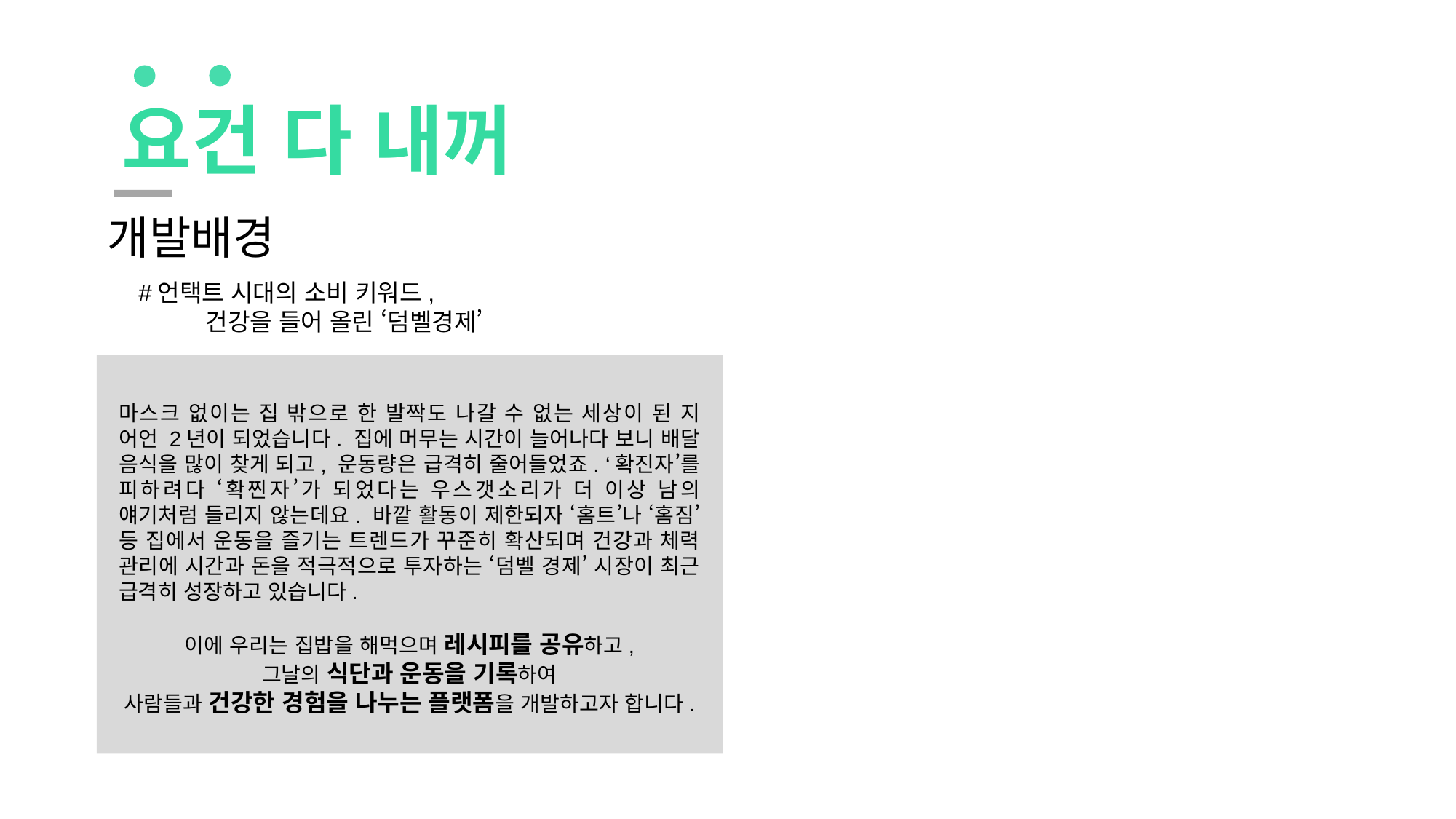

요건 다 내꺼

개발배경
#언택트 시대의 소비 키워드,
	건강을 들어 올린 ‘덤벨경제’

마스크 없이는 집 밖으로 한 발짝도 나갈 수 없는 세상이 된 지 어언 2년이 되었습니다. 집에 머무는 시간이 늘어나다 보니 배달 음식을 많이 찾게 되고, 운동량은 급격히 줄어들었죠. ‘확진자’를 피하려다 ‘확찐자’가 되었다는 우스갯소리가 더 이상 남의 얘기처럼 들리지 않는데요. 바깥 활동이 제한되자 ‘홈트’나 ‘홈짐’ 등 집에서 운동을 즐기는 트렌드가 꾸준히 확산되며 건강과 체력 관리에 시간과 돈을 적극적으로 투자하는 ‘덤벨 경제’ 시장이 최근 급격히 성장하고 있습니다.

이에 우리는 집밥을 해먹으며 레시피를 공유하고,
그날의 식단과 운동을 기록하여
사람들과 건강한 경험을 나누는 플랫폼을 개발하고자 합니다.